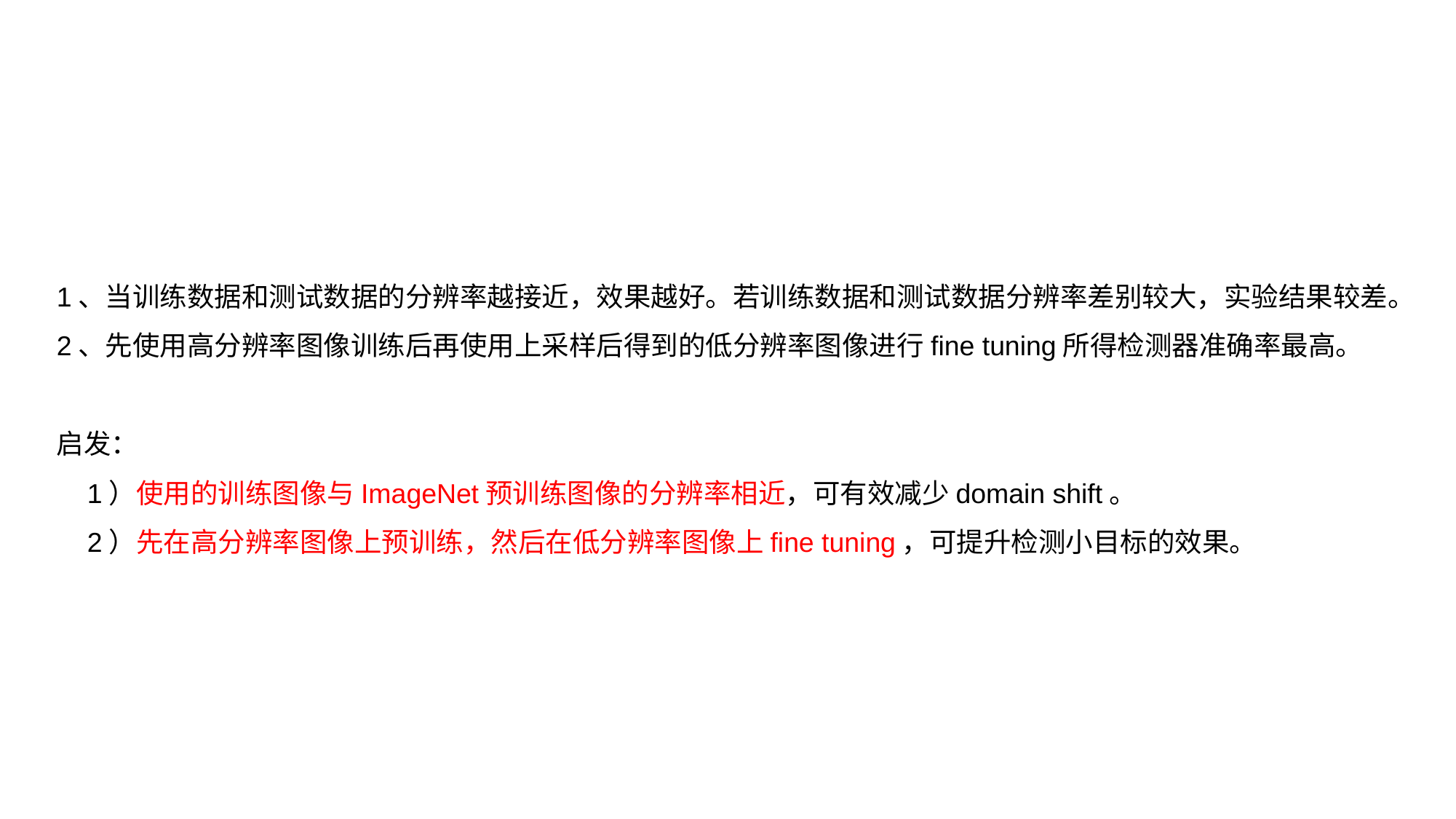

1、当训练数据和测试数据的分辨率越接近，效果越好。若训练数据和测试数据分辨率差别较大，实验结果较差。
2、先使用高分辨率图像训练后再使用上采样后得到的低分辨率图像进行fine tuning所得检测器准确率最高。

启发：
    1）使用的训练图像与ImageNet预训练图像的分辨率相近，可有效减少domain shift。
    2）先在高分辨率图像上预训练，然后在低分辨率图像上fine tuning，可提升检测小目标的效果。